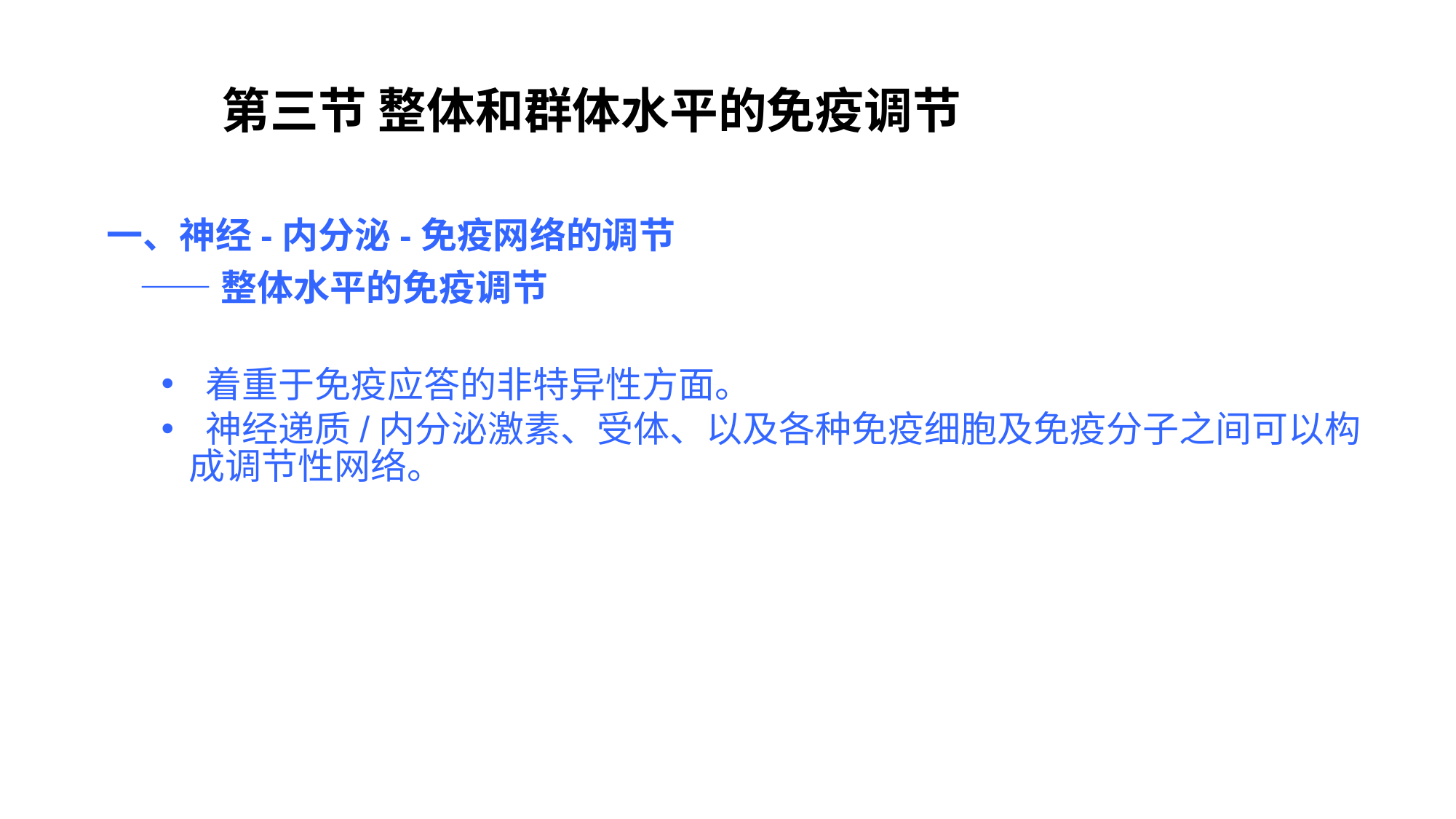

第三节 整体和群体水平的免疫调节
# 一、神经-内分泌-免疫网络的调节
    ——整体水平的免疫调节

 着重于免疫应答的非特异性方面。
 神经递质/内分泌激素、受体、以及各种免疫细胞及免疫分子之间可以构成调节性网络。